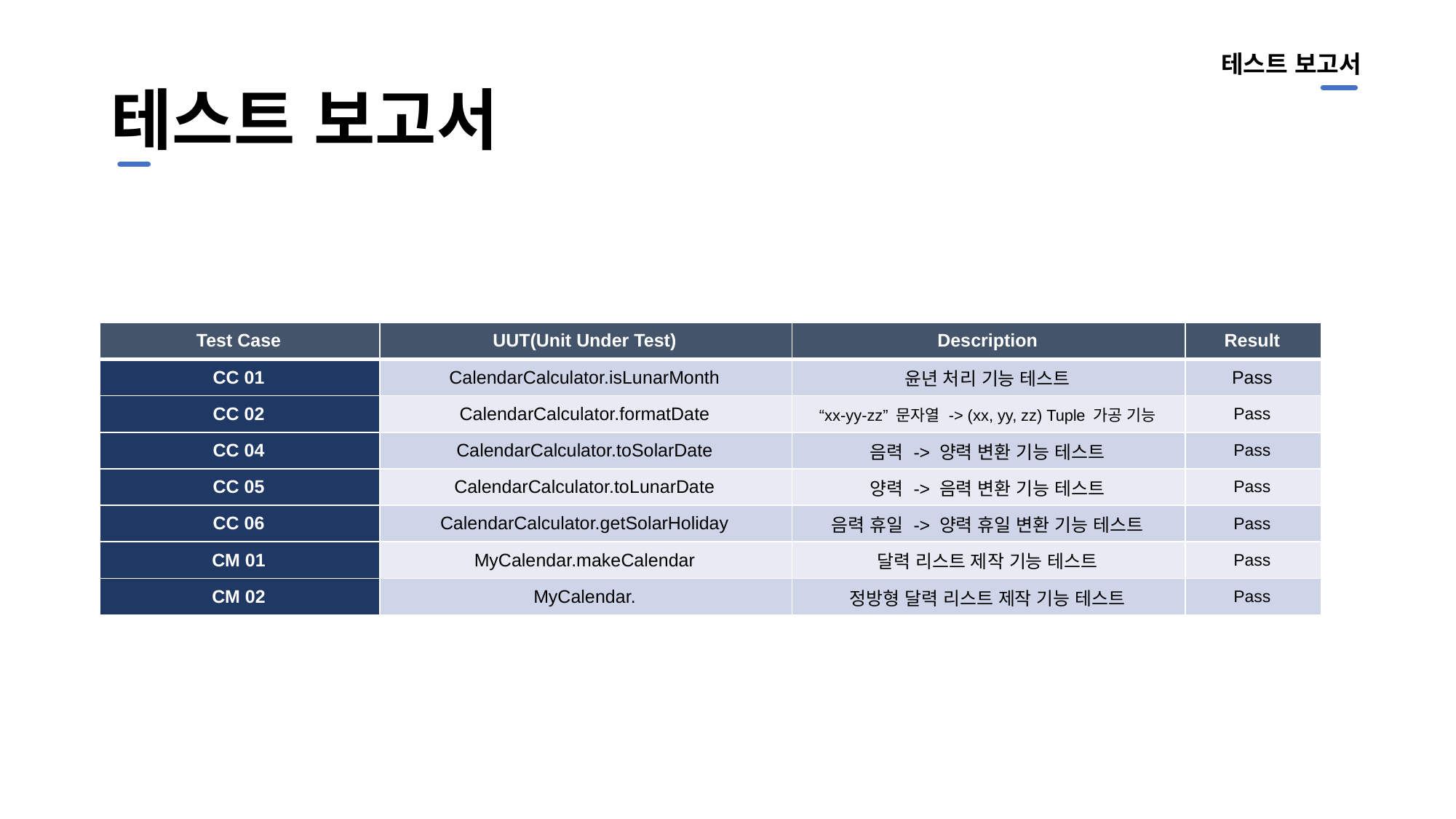

# 테스트 보고서
테스트 보고서
| Test Case | UUT(Unit Under Test) | Description | Result |
| --- | --- | --- | --- |
| CC 01 | CalendarCalculator.isLunarMonth | 윤년 처리 기능 테스트 | Pass |
| CC 02 | CalendarCalculator.formatDate | “xx-yy-zz” 문자열 -> (xx, yy, zz) Tuple 가공 기능 | Pass |
| CC 04 | CalendarCalculator.toSolarDate | 음력 -> 양력 변환 기능 테스트 | Pass |
| CC 05 | CalendarCalculator.toLunarDate | 양력 -> 음력 변환 기능 테스트 | Pass |
| CC 06 | CalendarCalculator.getSolarHoliday | 음력 휴일 -> 양력 휴일 변환 기능 테스트 | Pass |
| CM 01 | MyCalendar.makeCalendar | 달력 리스트 제작 기능 테스트 | Pass |
| CM 02 | MyCalendar. | 정방형 달력 리스트 제작 기능 테스트 | Pass |